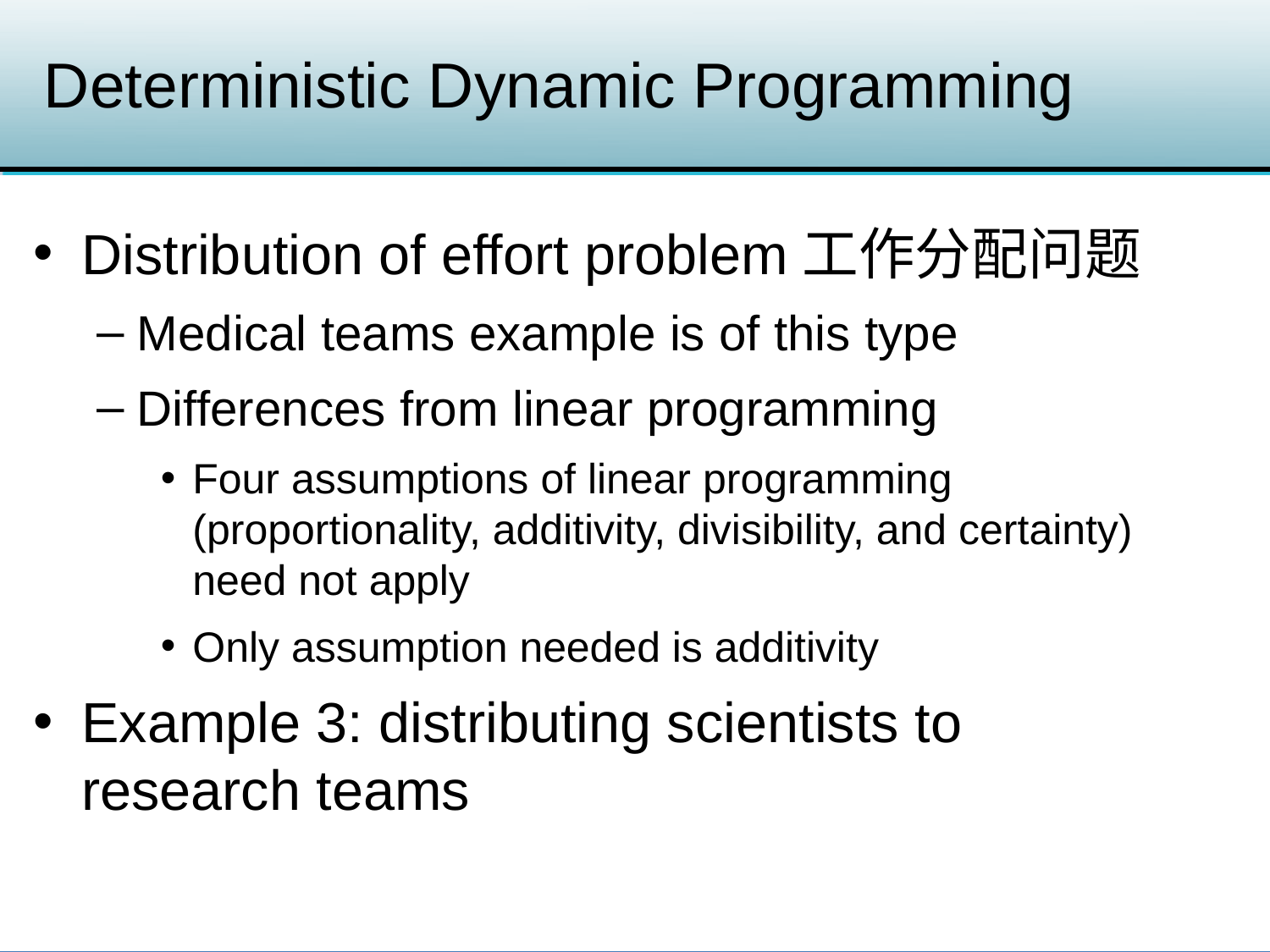

# Deterministic Dynamic Programming
Distribution of effort problem工作分配问题
Medical teams example is of this type
Differences from linear programming
Four assumptions of linear programming (proportionality, additivity, divisibility, and certainty) need not apply
Only assumption needed is additivity
Example 3: distributing scientists to research teams